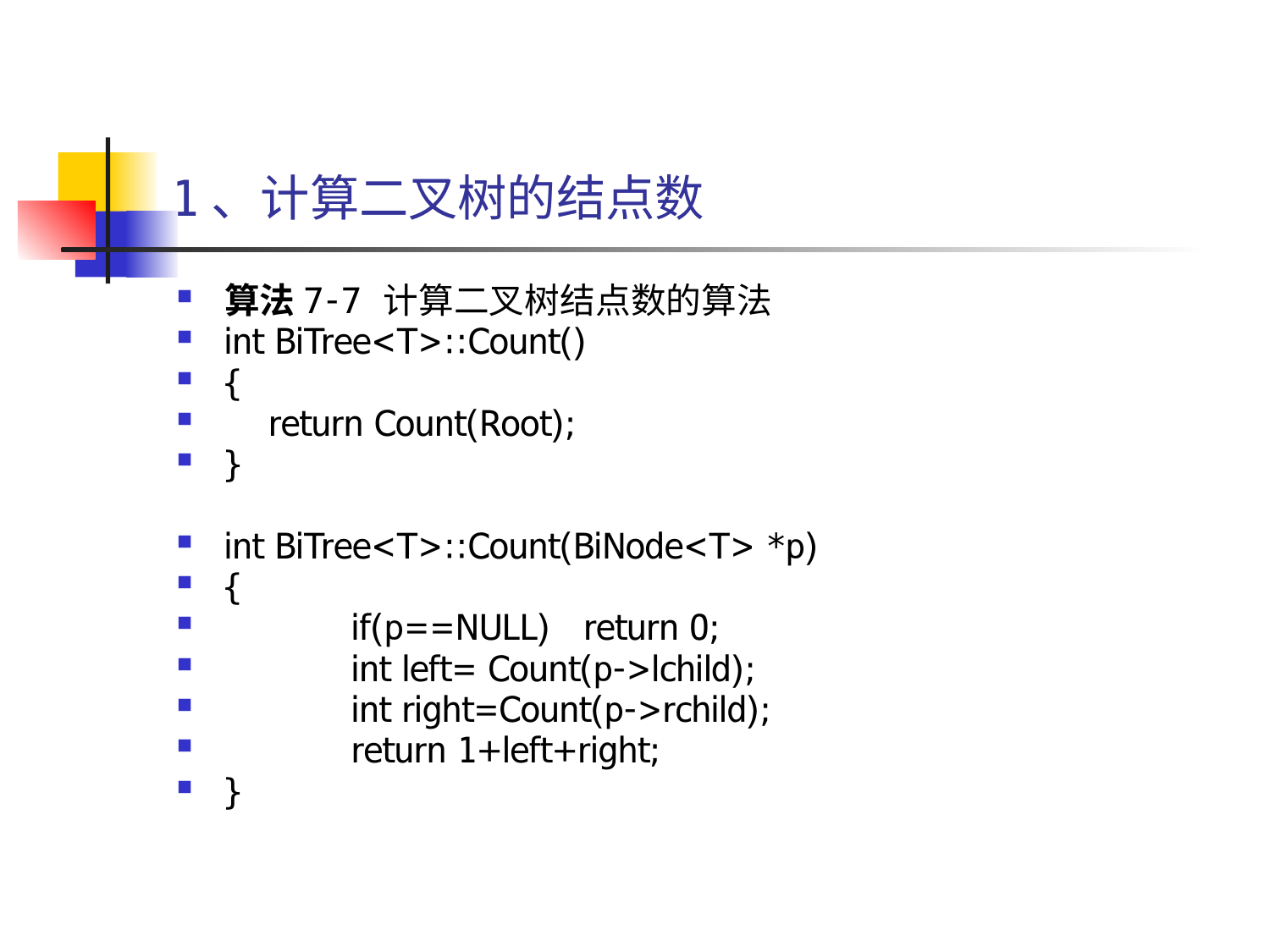

# 1、计算二叉树的结点数
算法7-7 计算二叉树结点数的算法
int BiTree<T>::Count()
{
    return Count(Root);
}

int BiTree<T>::Count(BiNode<T> *p)
{
	if(p==NULL)   return 0;
	int left= Count(p->lchild);
	int right=Count(p->rchild);
	return 1+left+right;
}